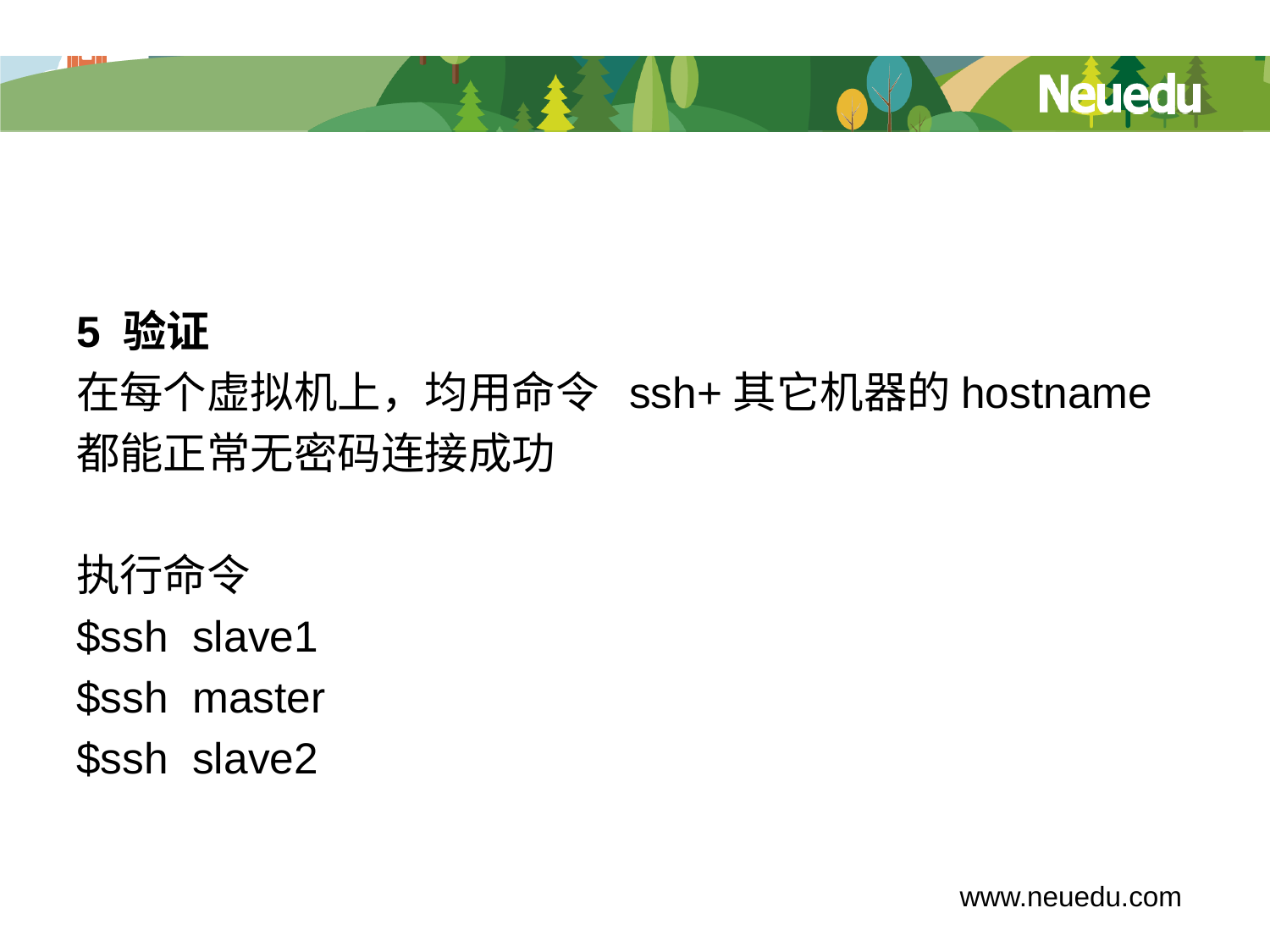

#
5 验证
在每个虚拟机上，均用命令  ssh+其它机器的hostname
都能正常无密码连接成功

执行命令
$ssh  slave1
$ssh  master
$ssh  slave2